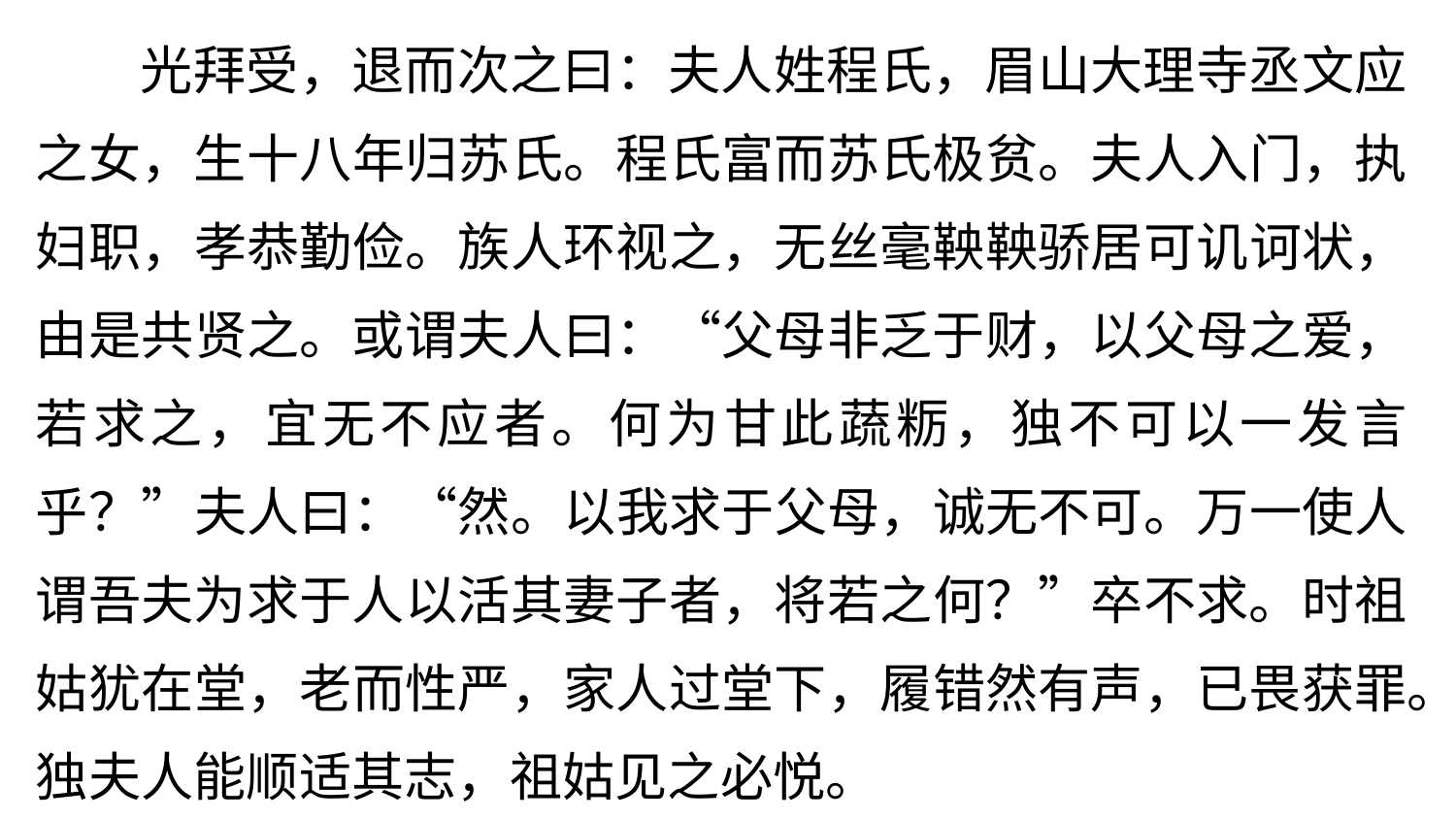

光拜受，退而次之曰：夫人姓程氏，眉山大理寺丞文应之女，生十八年归苏氏。程氏富而苏氏极贫。夫人入门，执妇职，孝恭勤俭。族人环视之，无丝毫鞅鞅骄居可讥诃状，由是共贤之。或谓夫人曰：“父母非乏于财，以父母之爱，若求之，宜无不应者。何为甘此蔬粝，独不可以一发言乎？”夫人曰：“然。以我求于父母，诚无不可。万一使人谓吾夫为求于人以活其妻子者，将若之何？”卒不求。时祖姑犹在堂，老而性严，家人过堂下，履错然有声，已畏获罪。独夫人能顺适其志，祖姑见之必悦。